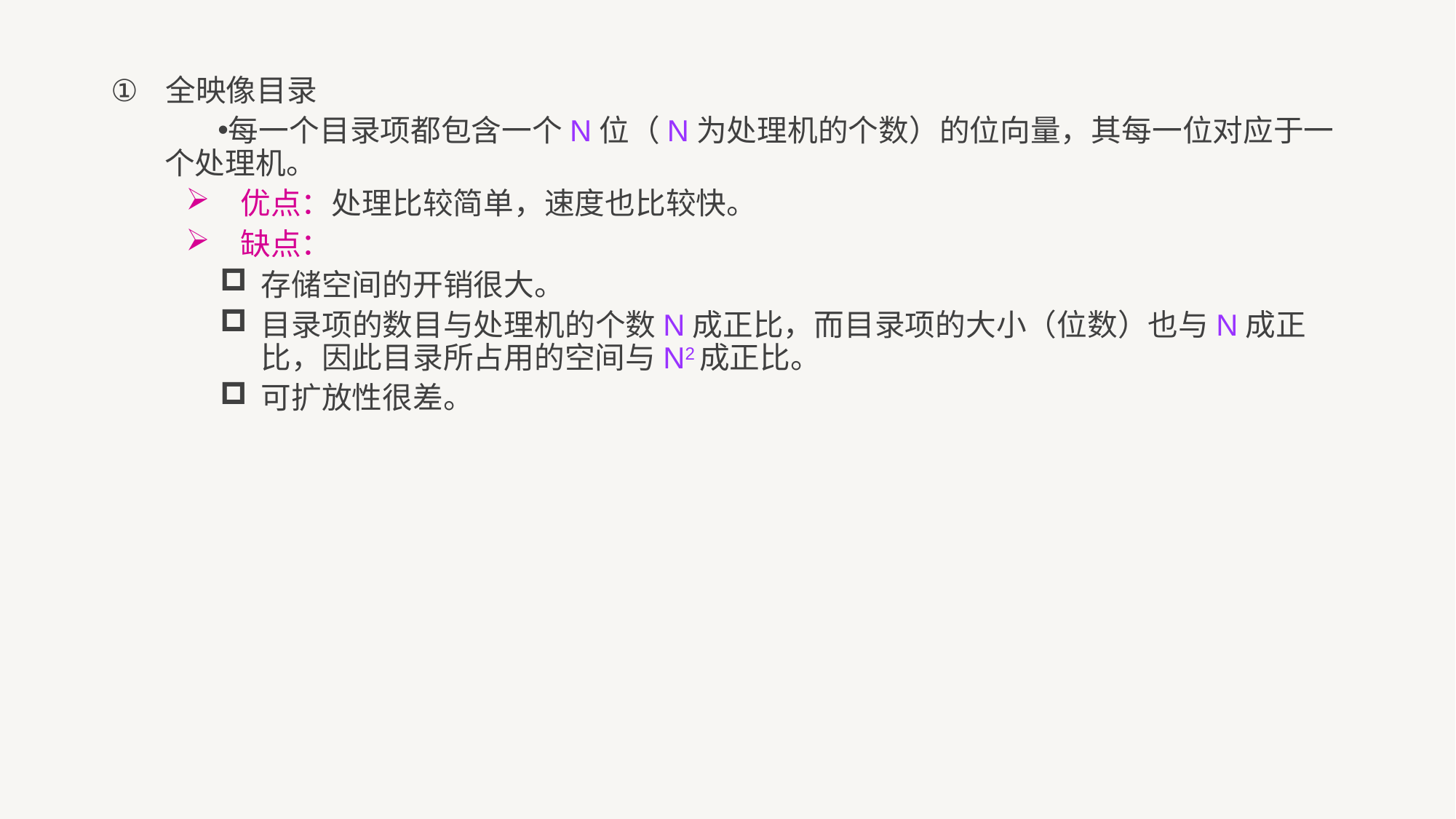

全映像目录
每一个目录项都包含一个N位（N为处理机的个数）的位向量，其每一位对应于一个处理机。
优点：处理比较简单，速度也比较快。
缺点：
存储空间的开销很大。
目录项的数目与处理机的个数N成正比，而目录项的大小（位数）也与N成正比，因此目录所占用的空间与N2成正比。
可扩放性很差。